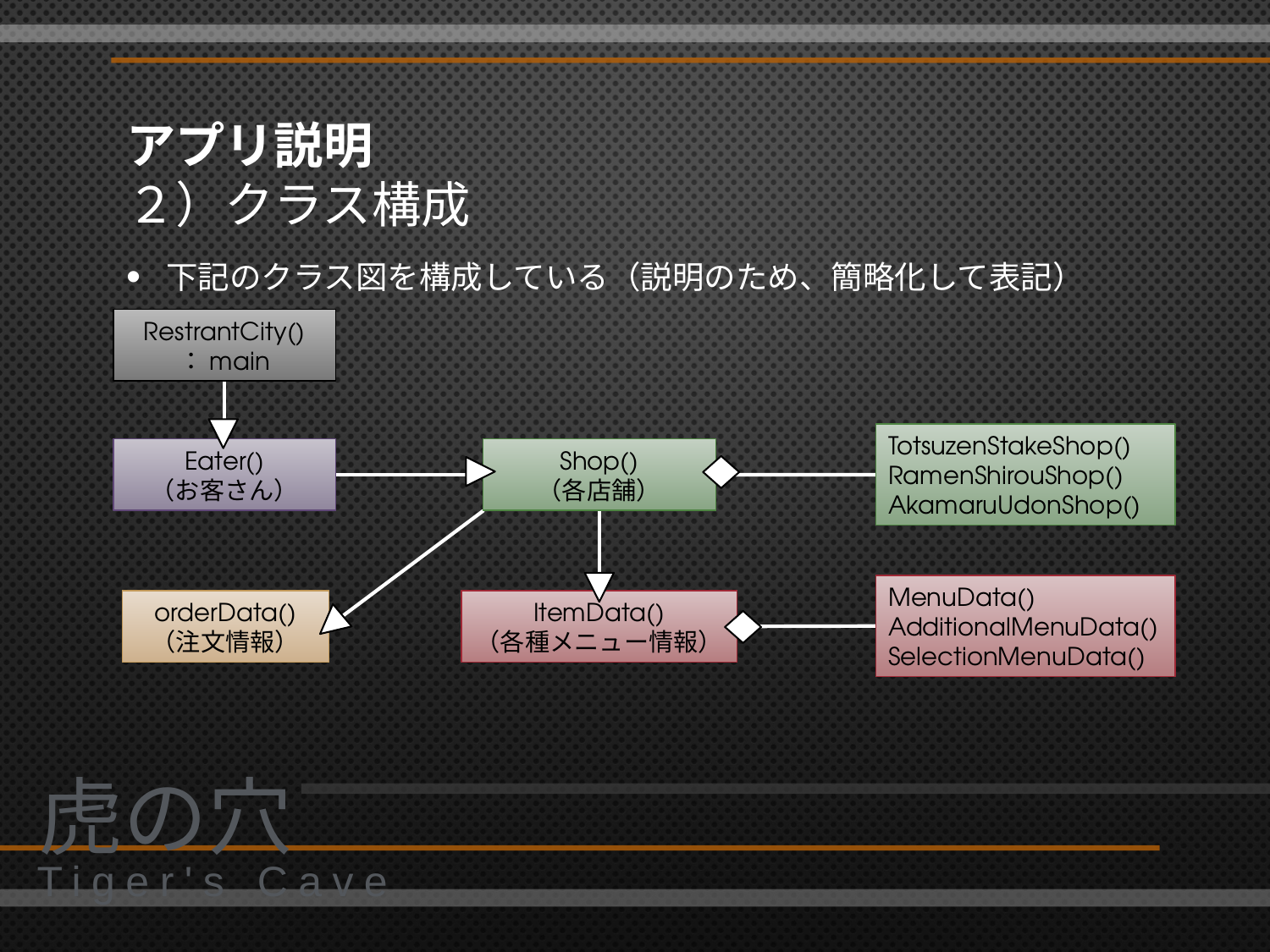

# アプリ説明 ２）クラス構成
下記のクラス図を構成している（説明のため、簡略化して表記）

RestrantCity()
：main

TotsuzenStakeShop()
RamenShirouShop()
AkamaruUdonShop()
Eater()
（お客さん）
Shop()
（各店舗）

MenuData()
AdditionalMenuData()
SelectionMenuData()
orderData()
（注文情報）
ItemData()
（各種メニュー情報）

虎の穴
Tiger's Cave